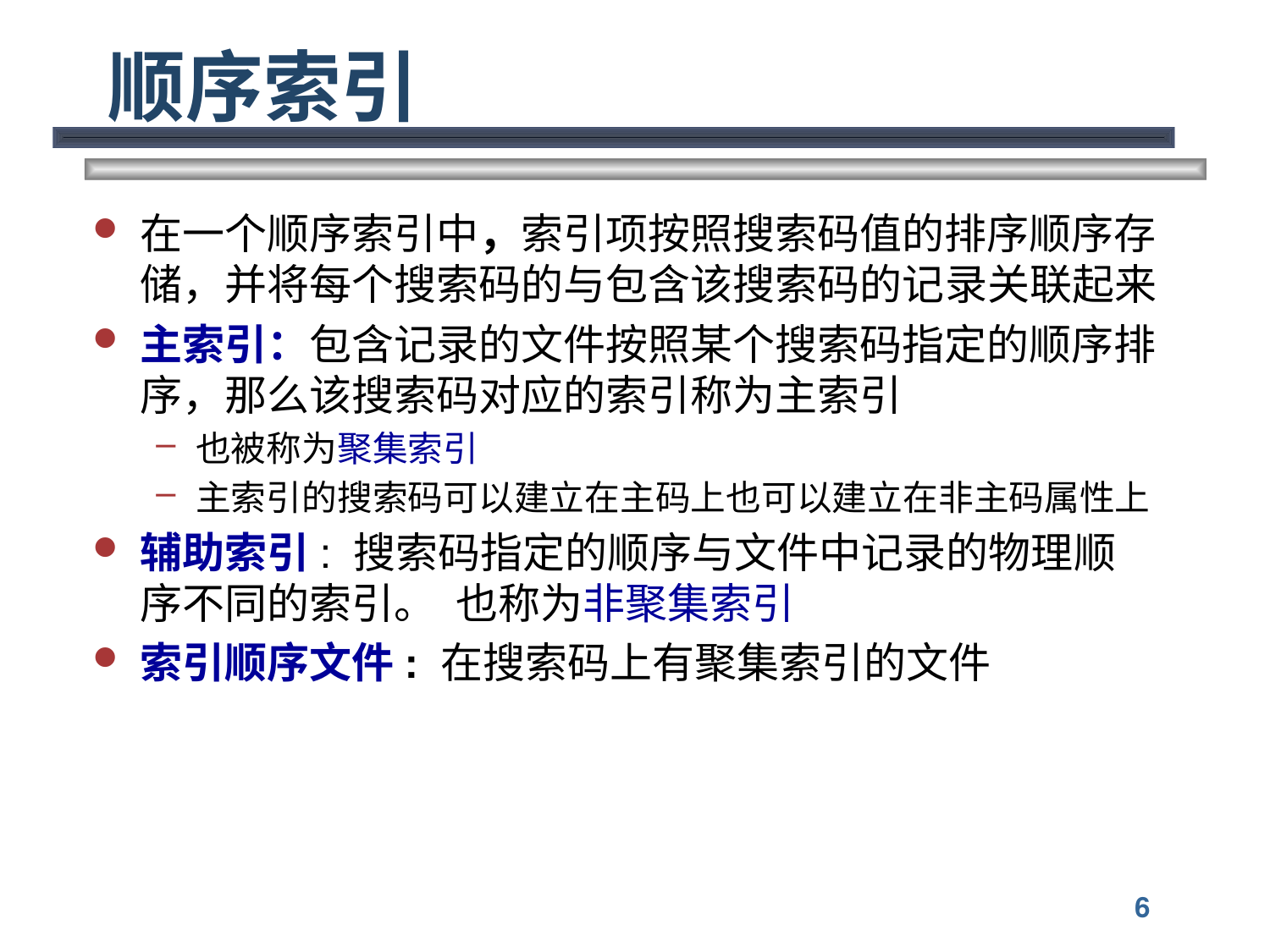

# 顺序索引
在一个顺序索引中，索引项按照搜索码值的排序顺序存储，并将每个搜索码的与包含该搜索码的记录关联起来
主索引：包含记录的文件按照某个搜索码指定的顺序排序，那么该搜索码对应的索引称为主索引
也被称为聚集索引
主索引的搜索码可以建立在主码上也可以建立在非主码属性上
辅助索引: 搜索码指定的顺序与文件中记录的物理顺序不同的索引。  也称为非聚集索引
索引顺序文件: 在搜索码上有聚集索引的文件
6